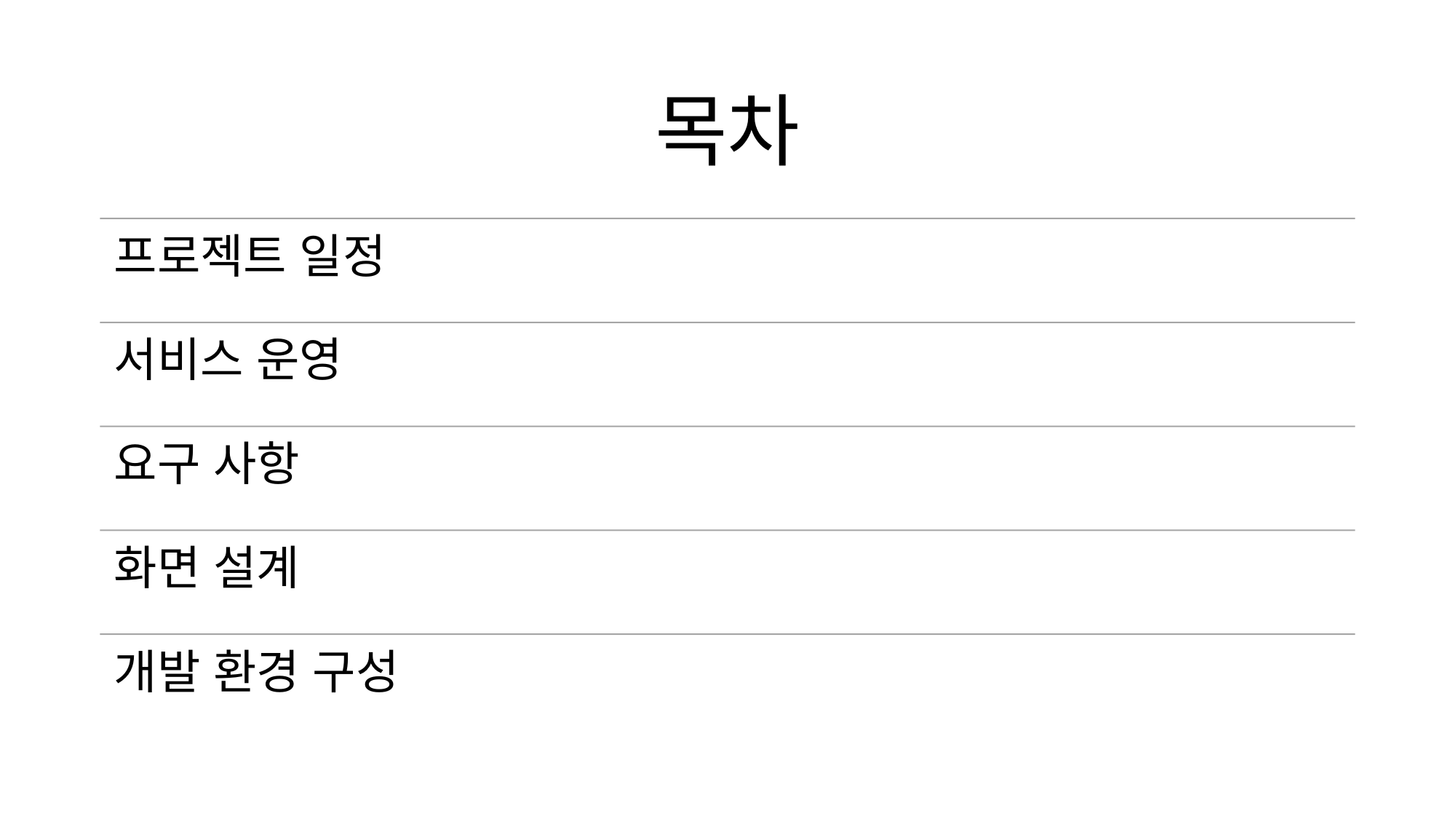

# 목차
프로젝트 일정
서비스 운영
요구 사항
화면 설계
개발 환경 구성